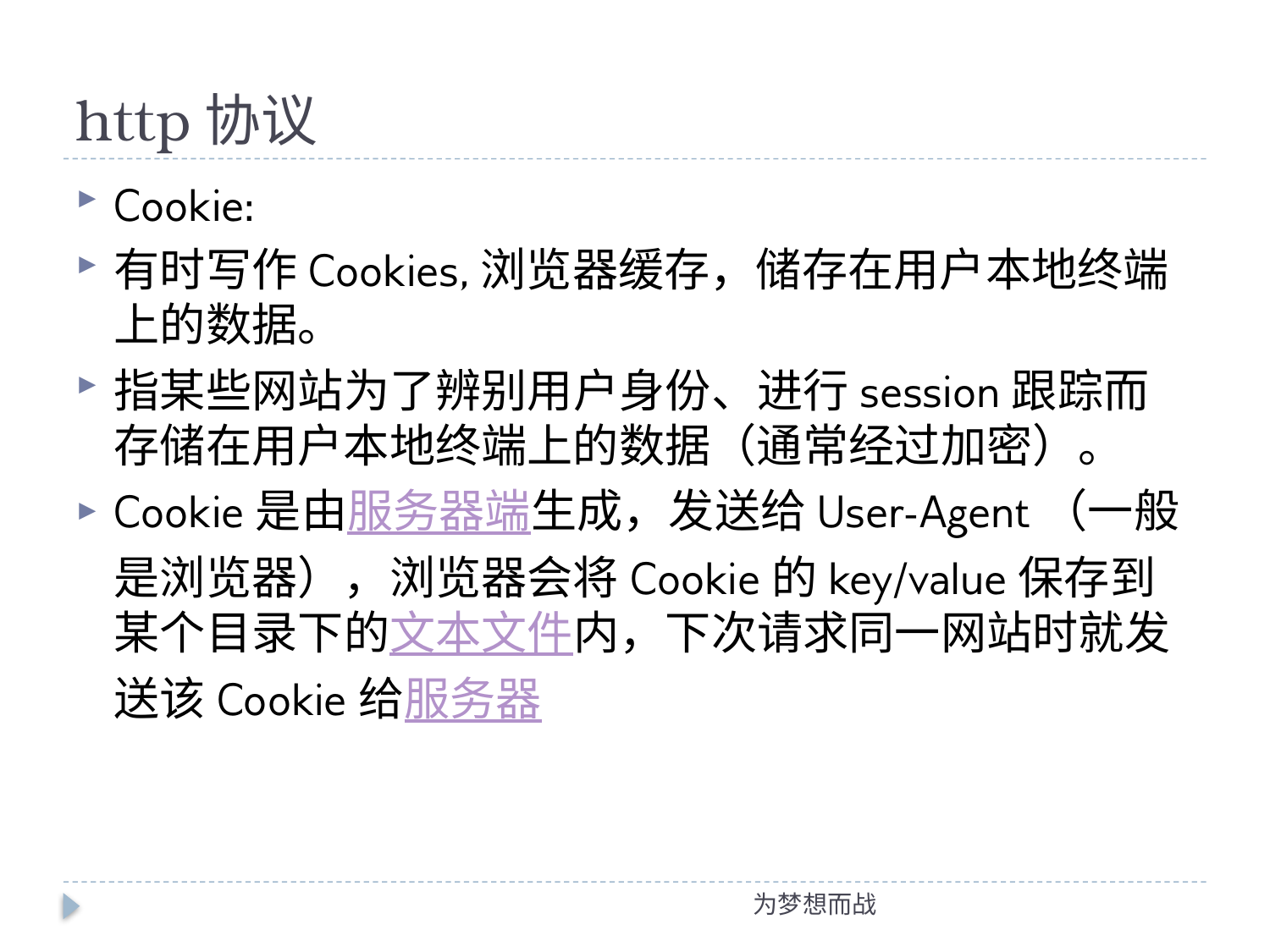

# http协议
Cookie:
有时写作Cookies,浏览器缓存，储存在用户本地终端上的数据。
指某些网站为了辨别用户身份、进行session跟踪而存储在用户本地终端上的数据（通常经过加密）。
Cookie是由服务器端生成，发送给User-Agent（一般是浏览器），浏览器会将Cookie的key/value保存到某个目录下的文本文件内，下次请求同一网站时就发送该Cookie给服务器

为梦想而战